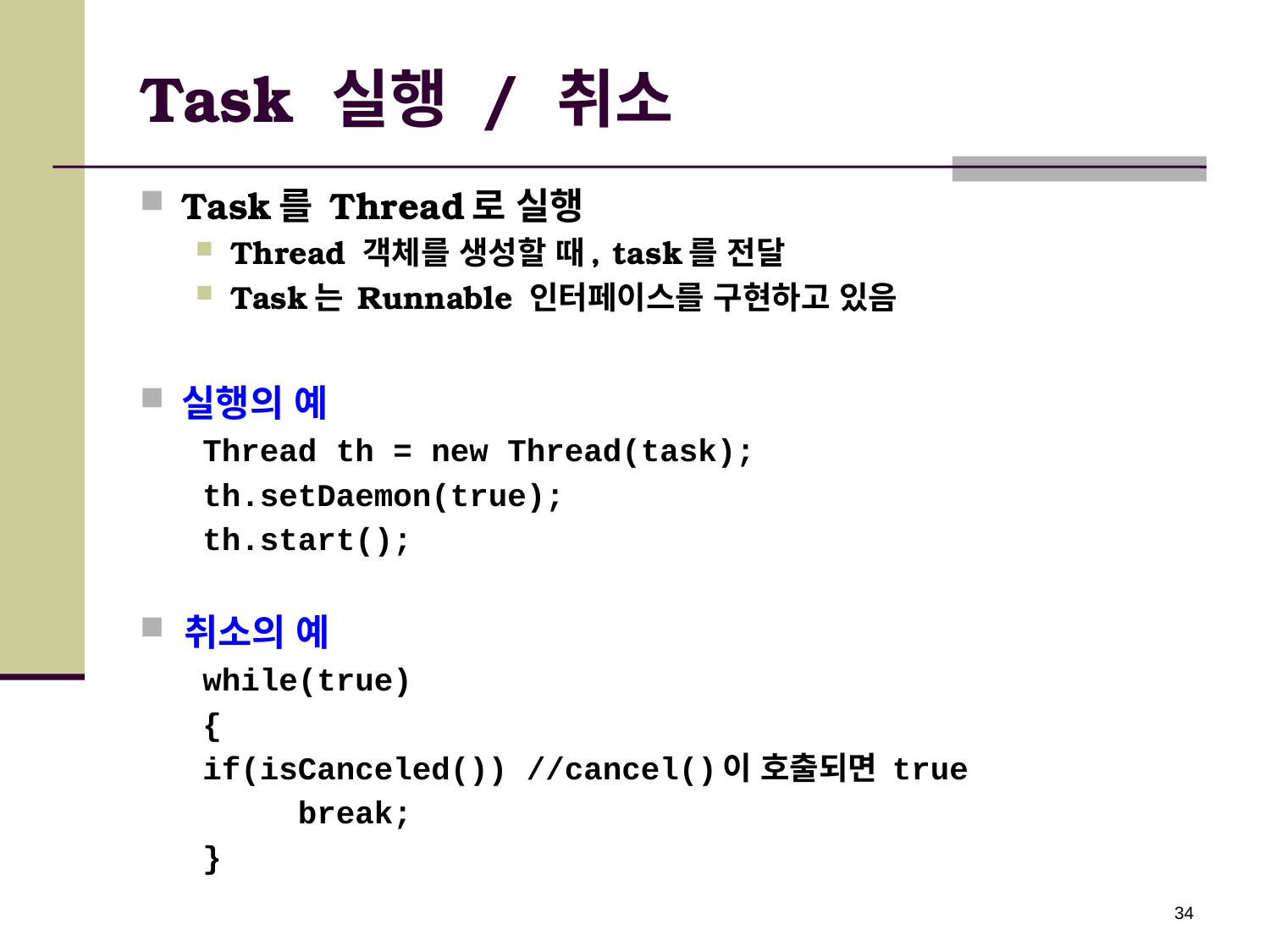

# Task 실행 / 취소
Task를 Thread로 실행
Thread 객체를 생성할 때, task를 전달
Task는 Runnable 인터페이스를 구현하고 있음

실행의 예
Thread th = new Thread(task);
th.setDaemon(true);
th.start();

취소의 예
while(true)
{
	if(isCanceled()) //cancel()이 호출되면 true
     break;
}

34